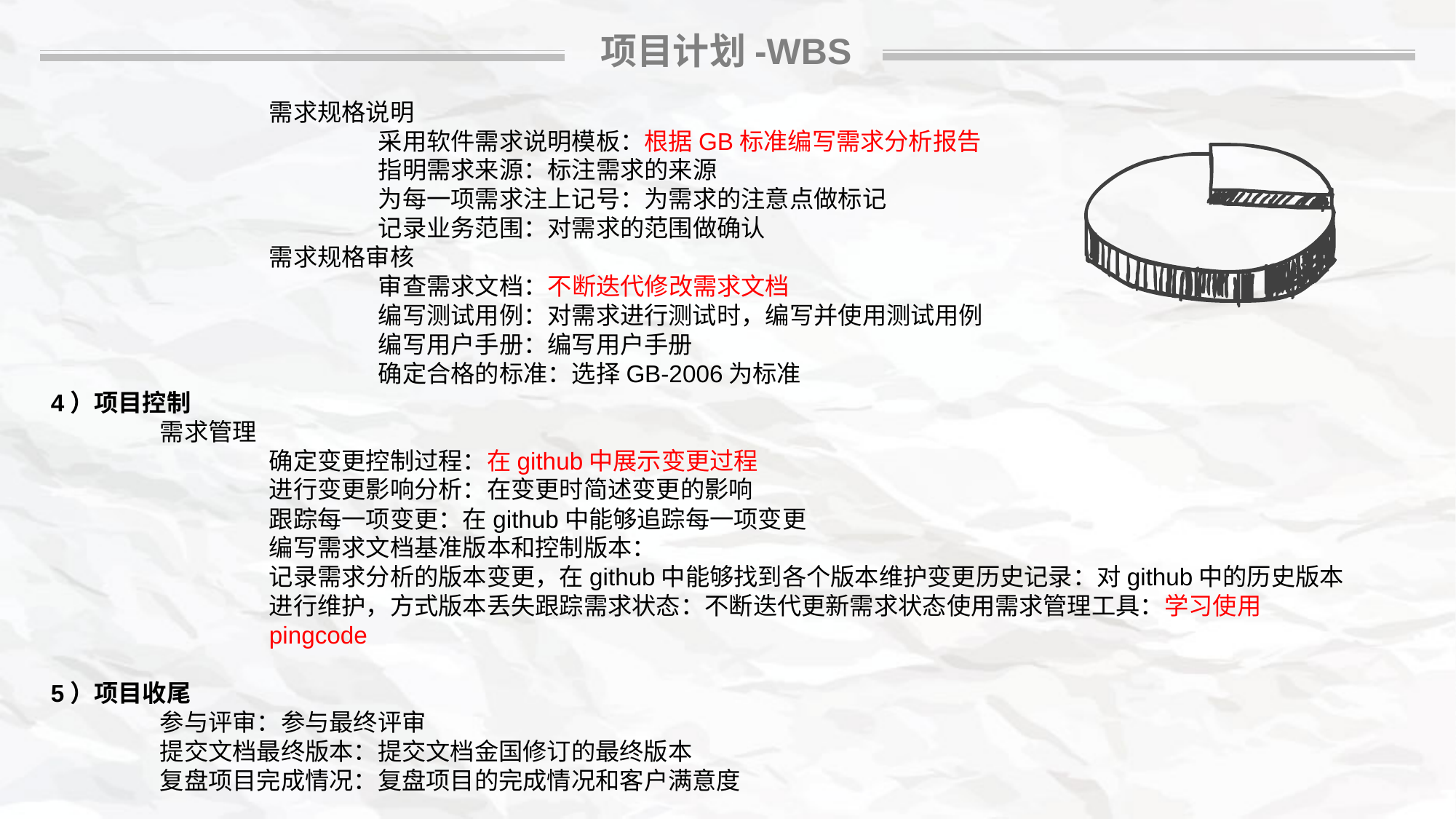

项目计划-WBS
		需求规格说明
			采用软件需求说明模板：根据GB标准编写需求分析报告
			指明需求来源：标注需求的来源
			为每一项需求注上记号：为需求的注意点做标记
			记录业务范围：对需求的范围做确认
		需求规格审核
			审查需求文档：不断迭代修改需求文档
			编写测试用例：对需求进行测试时，编写并使用测试用例
			编写用户手册：编写用户手册
			确定合格的标准：选择GB-2006为标准
4）项目控制
	需求管理
		确定变更控制过程：在github中展示变更过程
		进行变更影响分析：在变更时简述变更的影响
		跟踪每一项变更：在github中能够追踪每一项变更
		编写需求文档基准版本和控制版本：
		记录需求分析的版本变更，在github中能够找到各个版本维护变更历史记录：对github中的历史版本		进行维护，方式版本丢失跟踪需求状态：不断迭代更新需求状态使用需求管理工具：学习使用		pingcode

5）项目收尾
	参与评审：参与最终评审
	提交文档最终版本：提交文档金国修订的最终版本
	复盘项目完成情况：复盘项目的完成情况和客户满意度